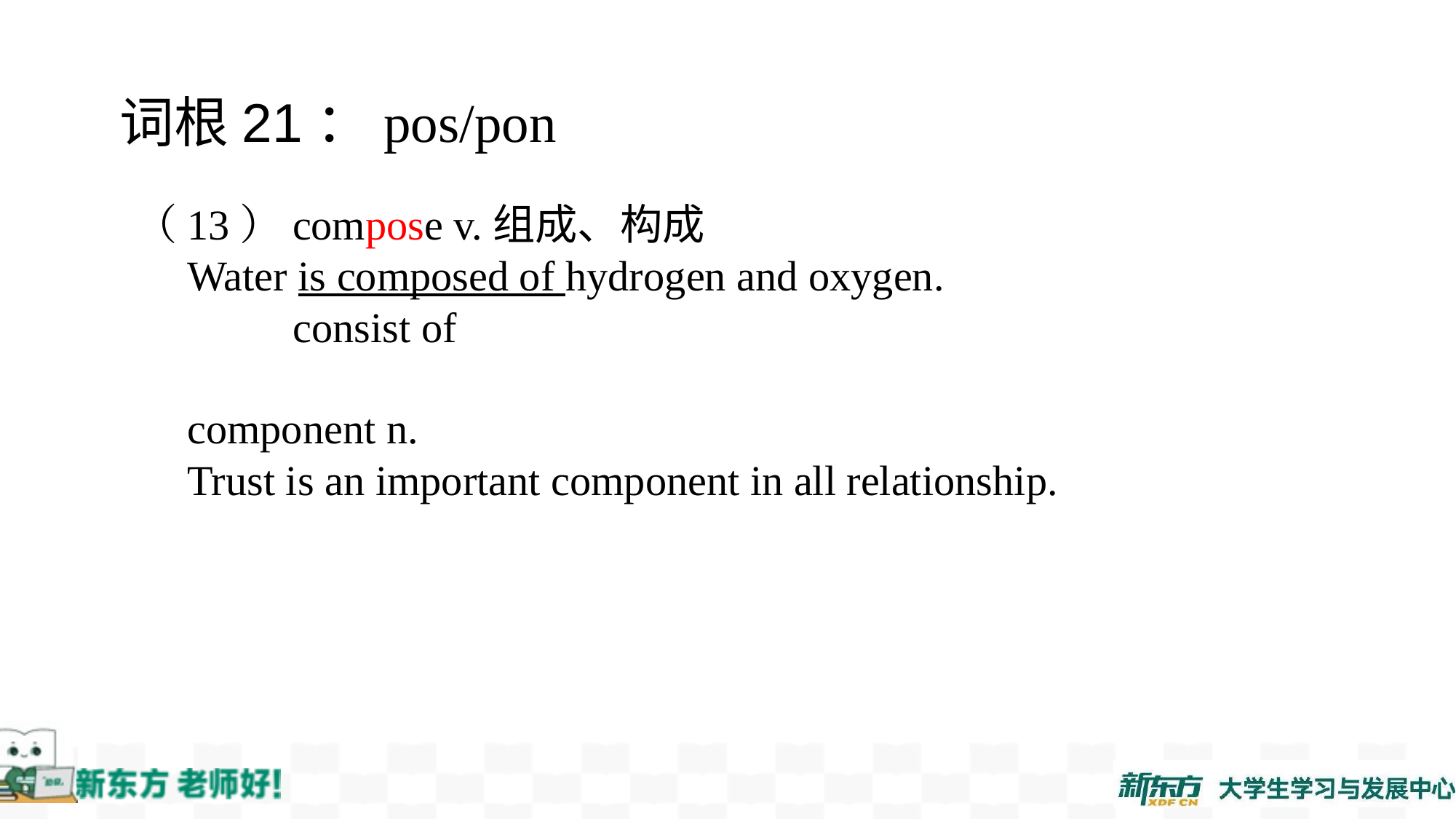

词根21：pos/pon
（13）compose v.组成、构成
     Water is composed of hydrogen and oxygen.
               consist of

     component n.
     Trust is an important component in all relationship.